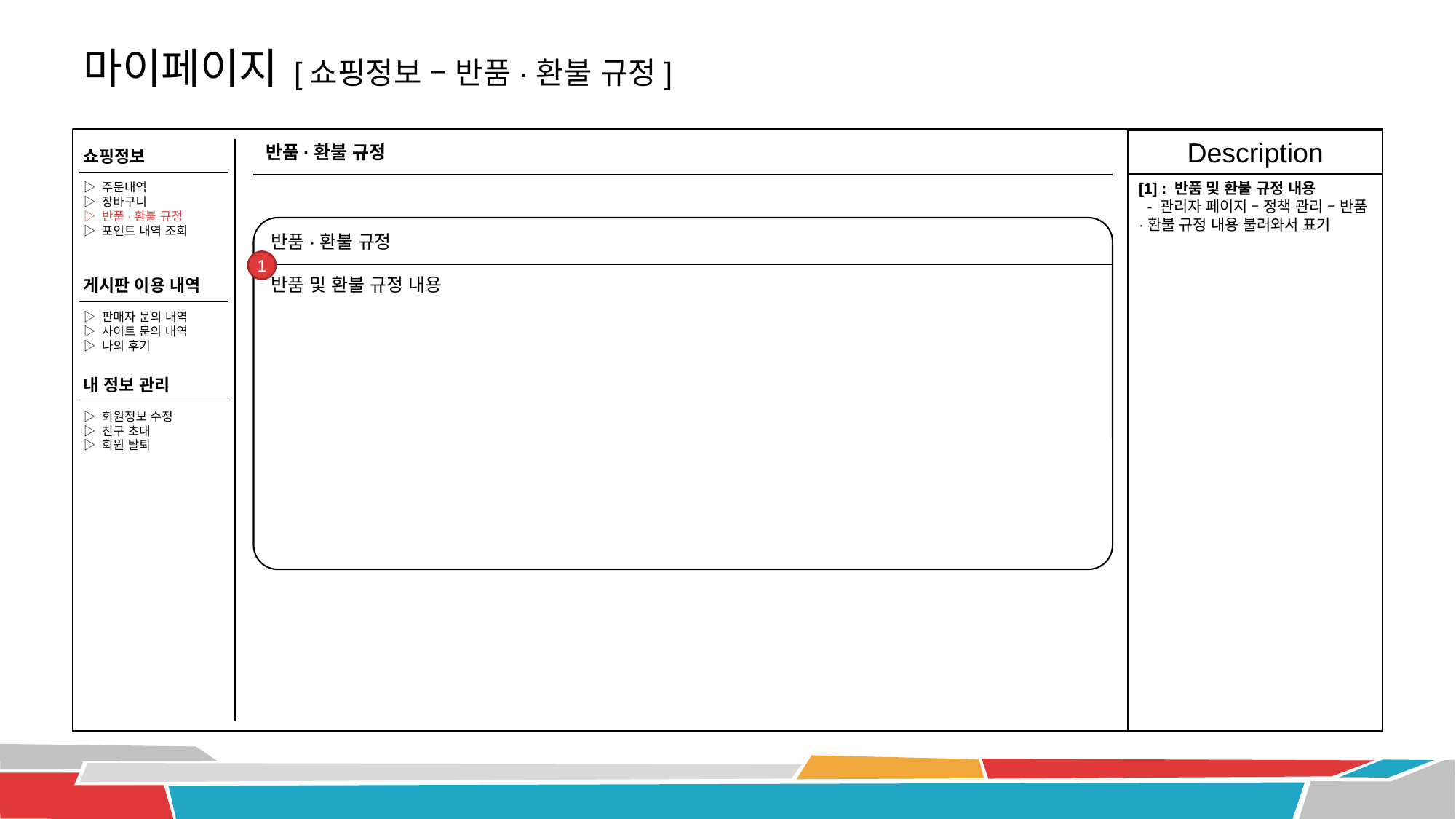

# 마이페이지 [쇼핑정보 – 반품·환불 규정]
1
Description
반품·환불 규정
쇼핑정보
[1] : 반품 및 환불 규정 내용
  - 관리자 페이지 – 정책 관리 – 반품·환불 규정 내용 불러와서 표기
▷ 주문내역
▷ 장바구니
▷ 반품·환불 규정
▷ 포인트 내역 조회
반품·환불 규정

반품 및 환불 규정 내용
1
게시판 이용 내역
▷ 판매자 문의 내역
▷ 사이트 문의 내역
▷ 나의 후기
내 정보 관리
▷ 회원정보 수정
▷ 친구 초대
▷ 회원 탈퇴